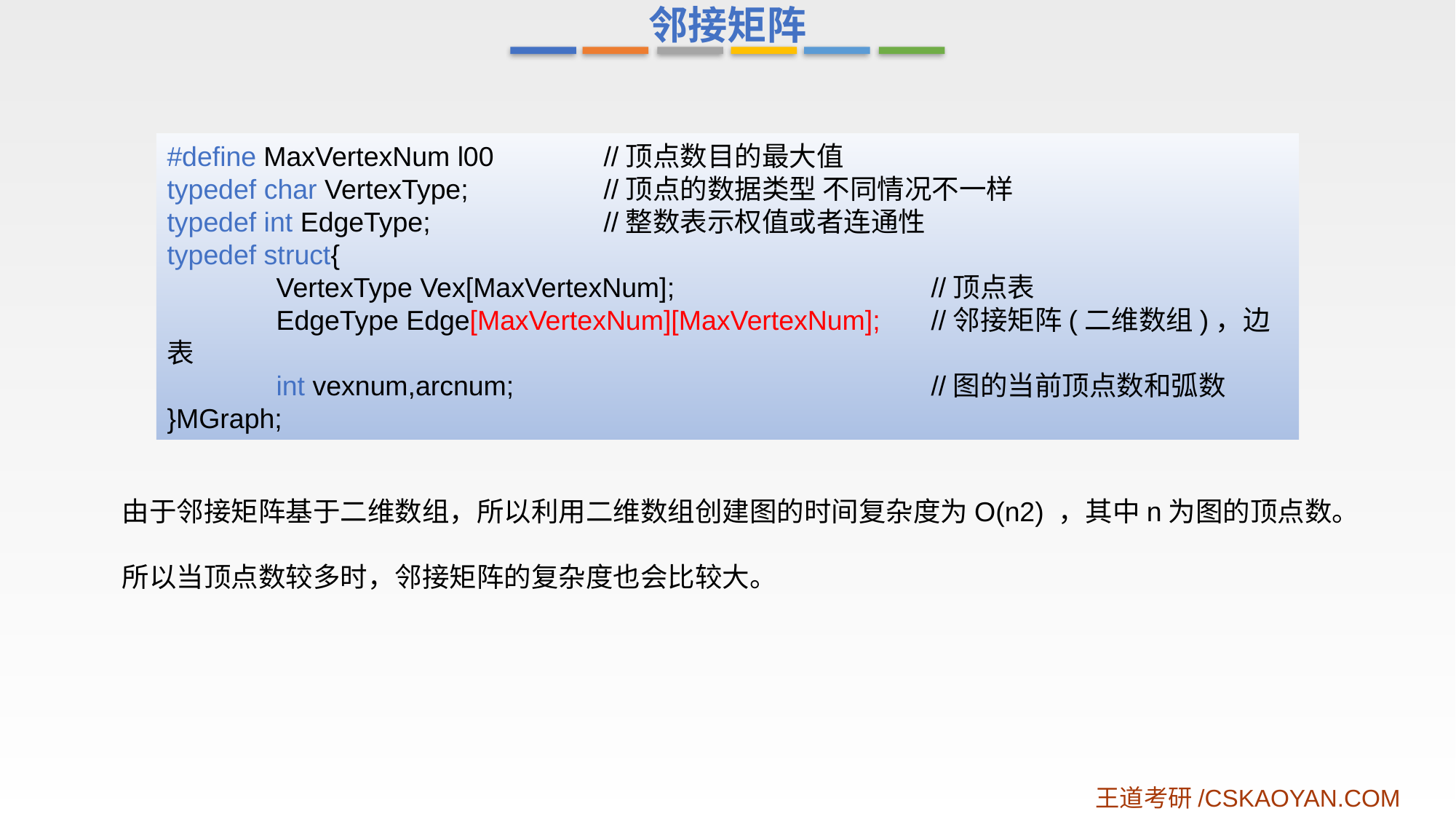

邻接矩阵

#define MaxVertexNum l00  	//顶点数目的最大值
typedef char VertexType;		//顶点的数据类型 不同情况不一样
typedef int EdgeType;    		//整数表示权值或者连通性
typedef struct{
	VertexType Vex[MaxVertexNum];			//顶点表
	EdgeType Edge[MaxVertexNum][MaxVertexNum];	//邻接矩阵(二维数组)，边表
	int vexnum,arcnum; 				//图的当前顶点数和弧数
}MGraph;
由于邻接矩阵基于二维数组，所以利用二维数组创建图的时间复杂度为O(n2) ，其中n为图的顶点数。

所以当顶点数较多时，邻接矩阵的复杂度也会比较大。
王道考研/CSKAOYAN.COM